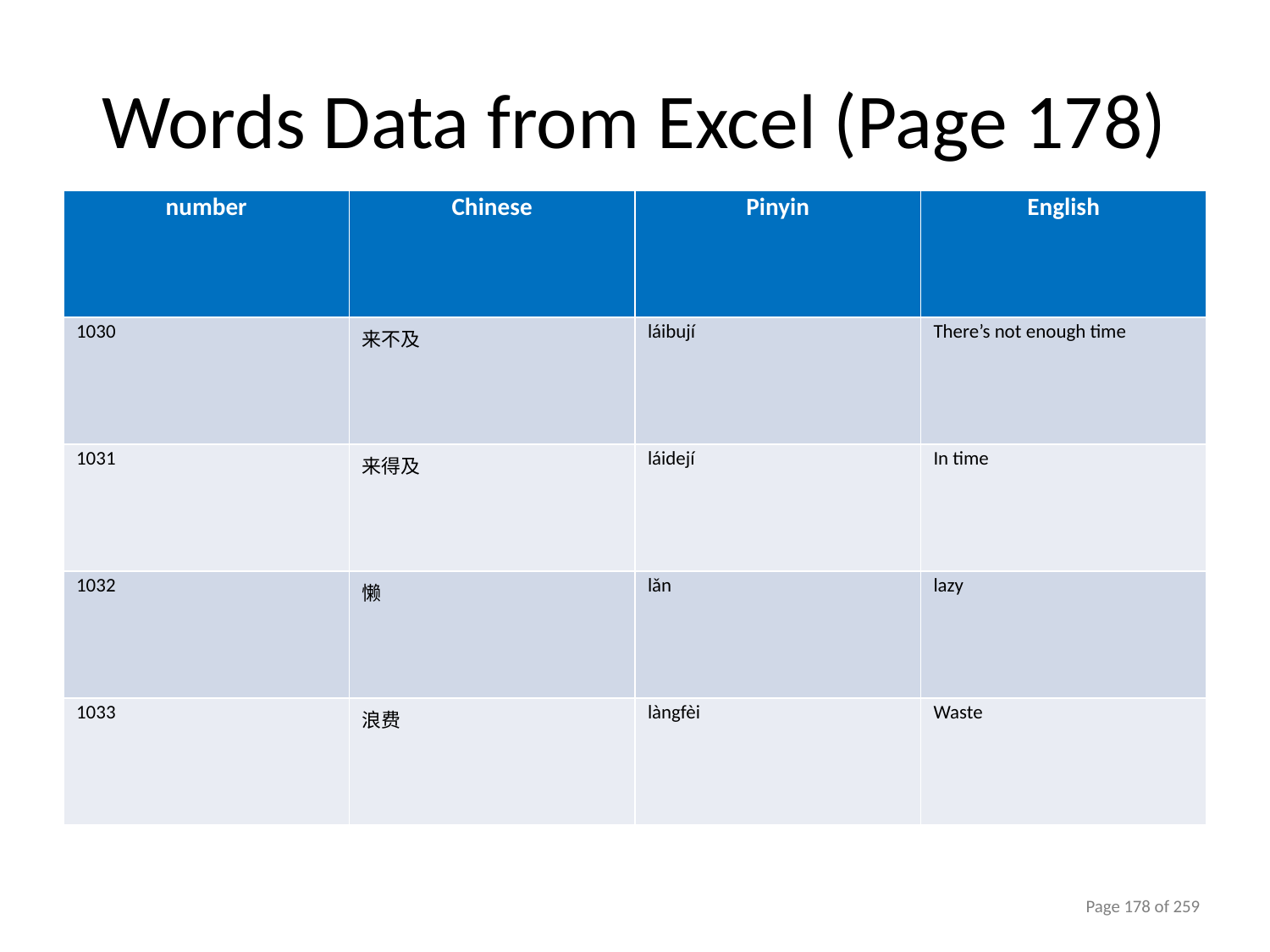

# Words Data from Excel (Page 178)
| number | Chinese | Pinyin | English |
| --- | --- | --- | --- |
| 1030 | 来不及 | láibují | There’s not enough time |
| 1031 | 来得及 | láidejí | In time |
| 1032 | 懒 | lǎn | lazy |
| 1033 | 浪费 | làngfèi | Waste |

Page 178 of 259